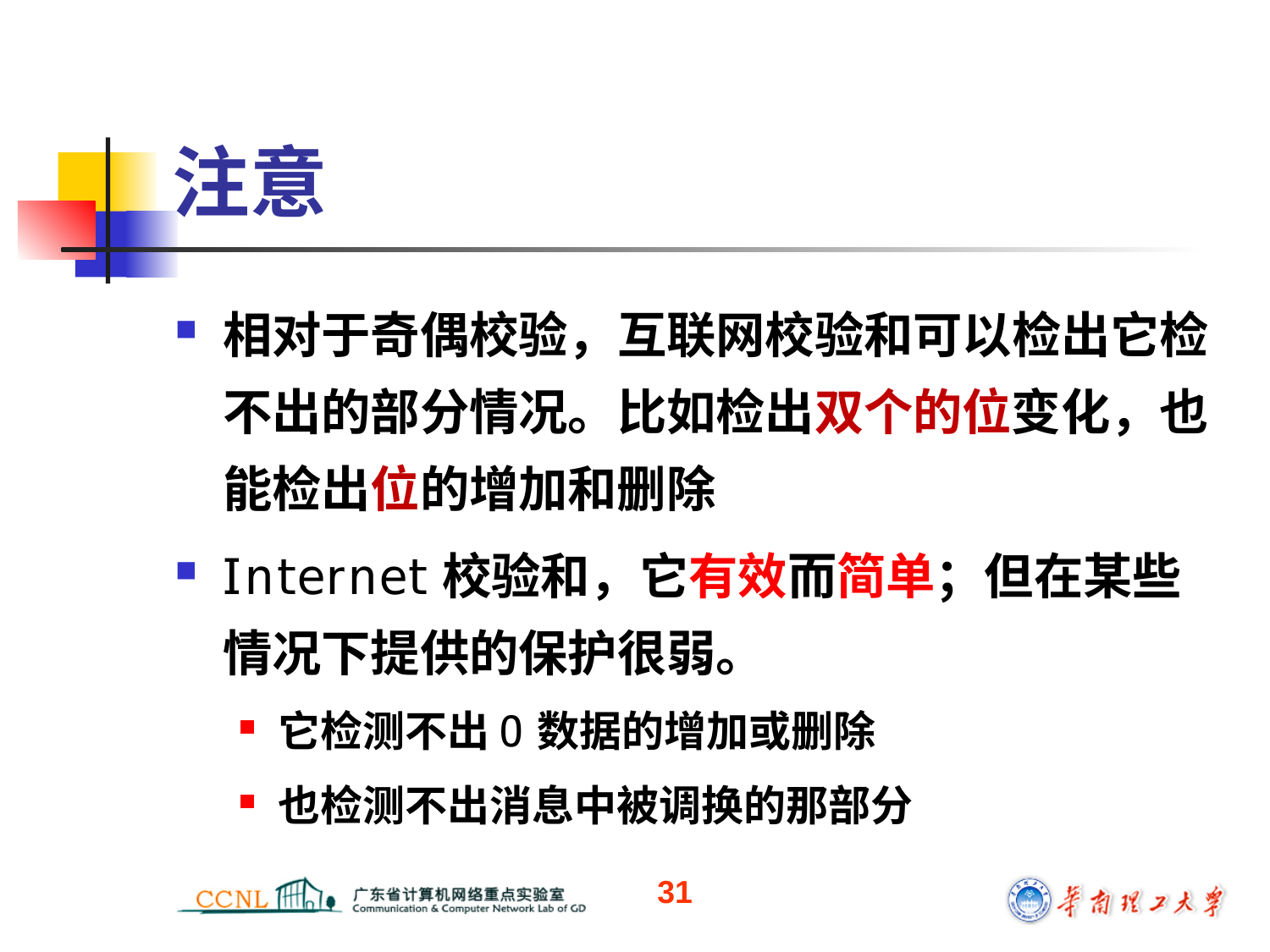

# 注意
相对于奇偶校验，互联网校验和可以检出它检不出的部分情况。比如检出双个的位变化，也能检出位的增加和删除
Internet校验和，它有效而简单；但在某些情况下提供的保护很弱。
它检测不出0数据的增加或删除
也检测不出消息中被调换的那部分